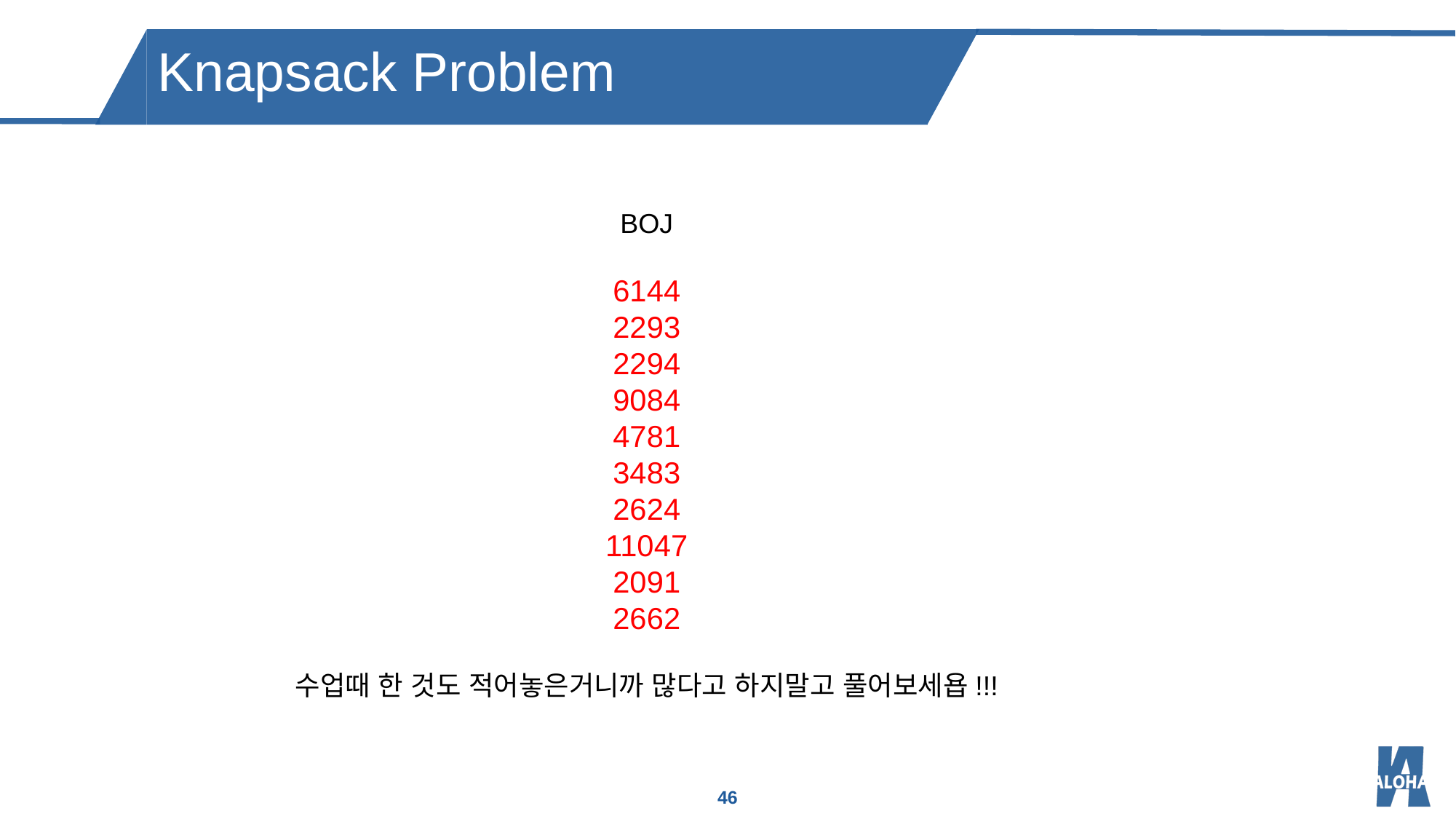

Knapsack Problem
BOJ

6144
2293
2294
9084
4781
3483
2624
11047
2091
2662

수업때 한 것도 적어놓은거니까 많다고 하지말고 풀어보세욥!!!
46